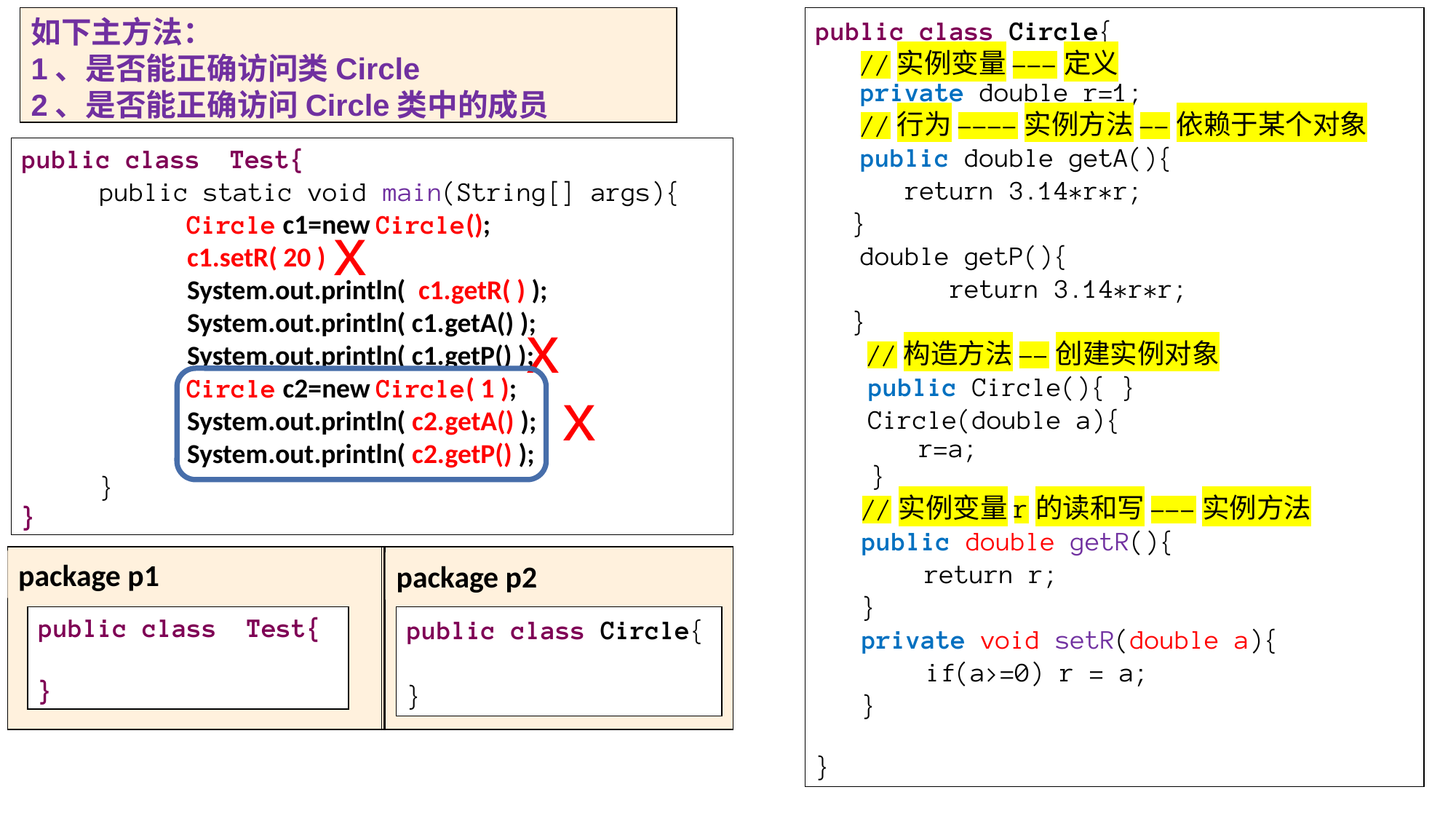

如下主方法：
1、是否能正确访问类Circle
2、是否能正确访问Circle类中的成员
public class Circle{
   //实例变量---定义
   private double r=1;
   //行为----实例方法--依赖于某个对象
   public double getA(){
      return 3.14*r*r;
}
double getP(){
      return 3.14*r*r;
}
 //构造方法--创建实例对象
public Circle(){ }
Circle(double a){
r=a;
}
//实例变量r的读和写---实例方法
public double getR(){
return r;
}
private void setR(double a){
if(a>=0) r = a;
}

}
public class  Test{
public static void main(String[] args){
Circle c1=new Circle();
c1.setR( 20 )
System.out.println(  c1.getR( ) );
System.out.println( c1.getA() );
System.out.println( c1.getP() );
Circle c2=new Circle( 1 );
System.out.println( c2.getA() );
System.out.println( c2.getP() );
}
}
x
x

x

package p1
package p2
public class  Test{

}
public class Circle{

}

package p1
package p1
package p1
package p1
package p2
package p2
public class  Test{

}
public class  Test{

}